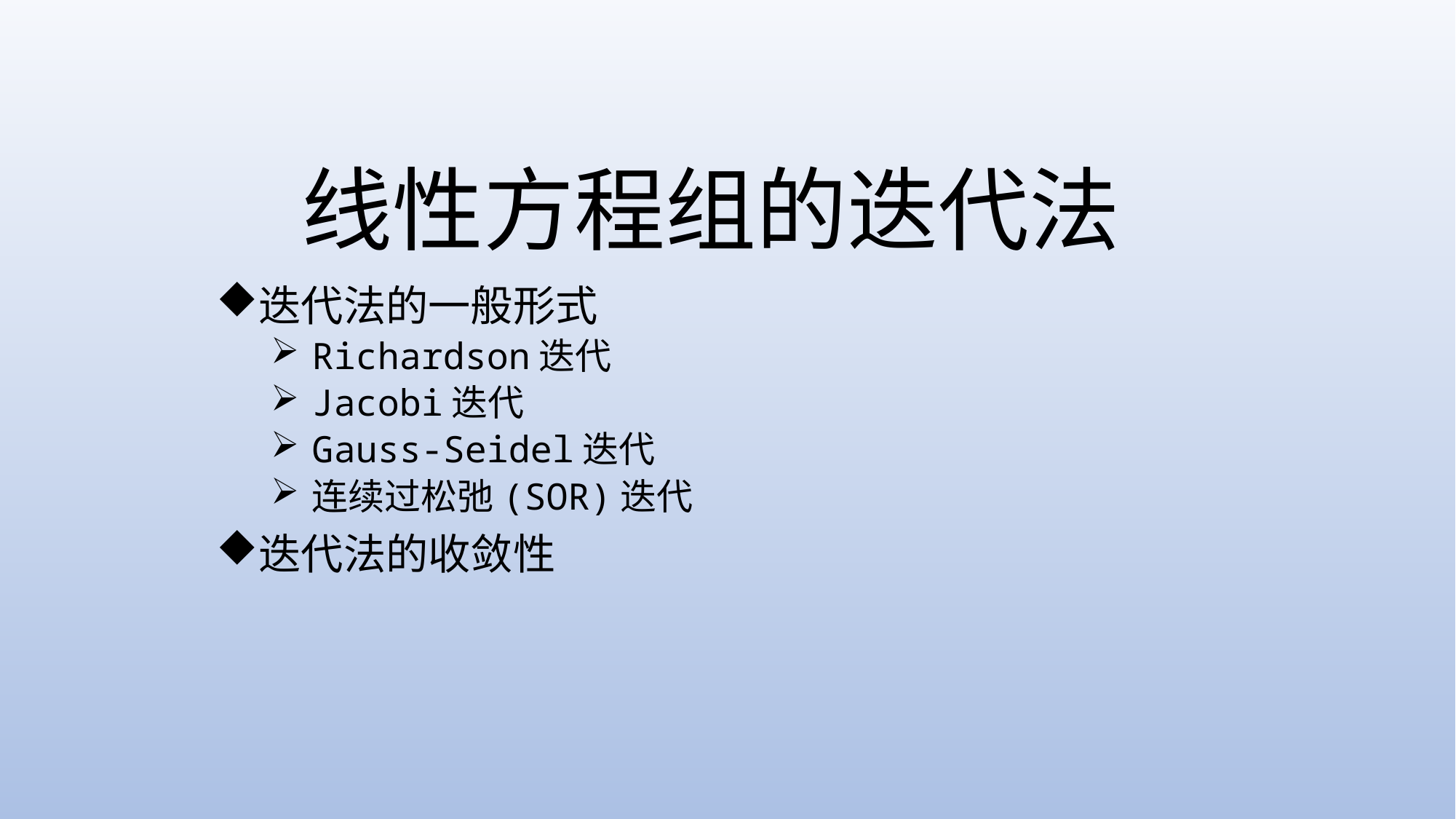

# 线性方程组的迭代法
迭代法的一般形式
Richardson迭代
Jacobi迭代
Gauss-Seidel迭代
连续过松弛(SOR)迭代
迭代法的收敛性